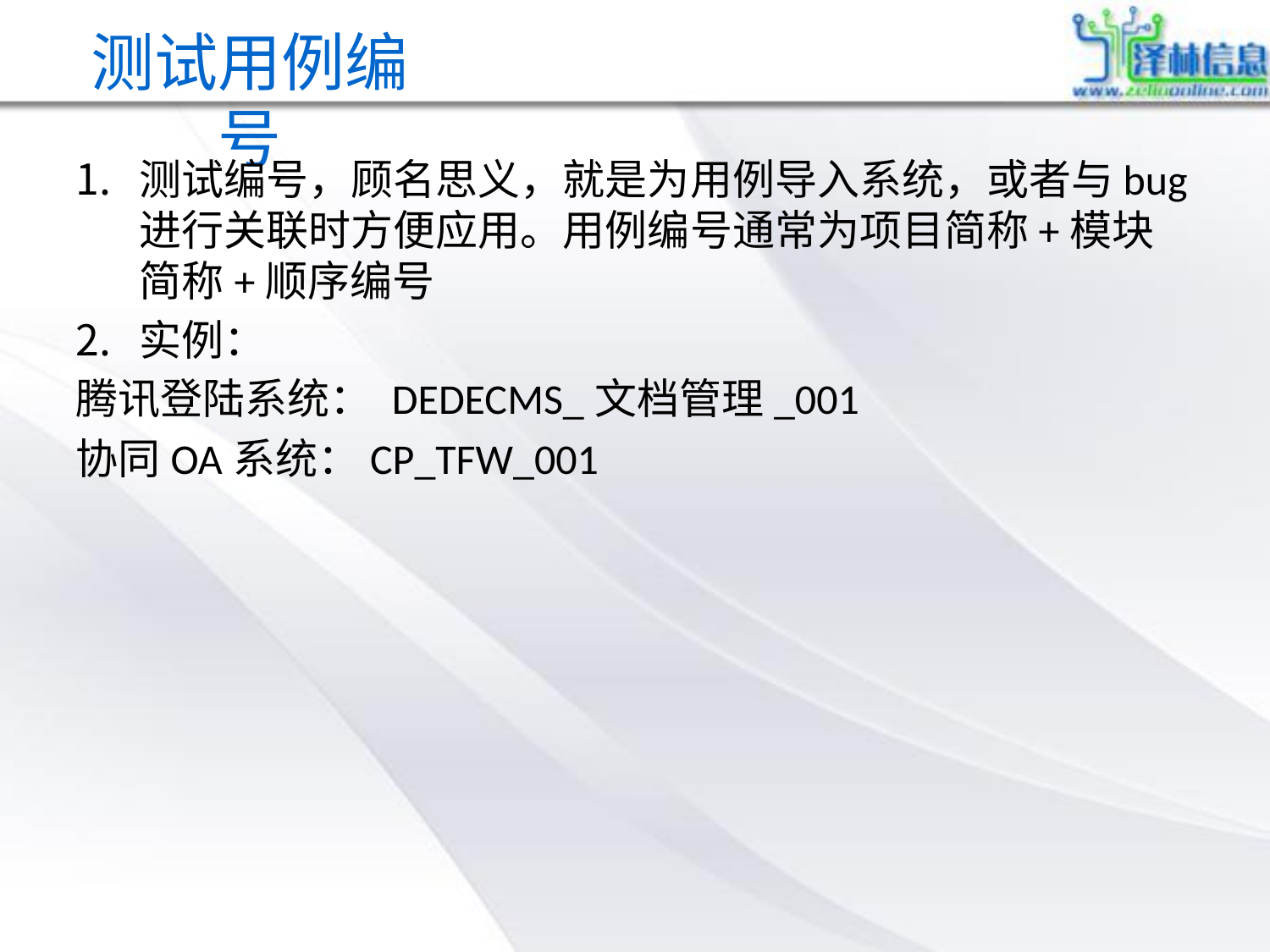

# 测试用例编号
测试编号，顾名思义，就是为用例导入系统，或者与bug进行关联时方便应用。用例编号通常为项目简称+模块简称+顺序编号
实例：
腾讯登陆系统： DEDECMS_文档管理_001
协同OA系统：CP_TFW_001